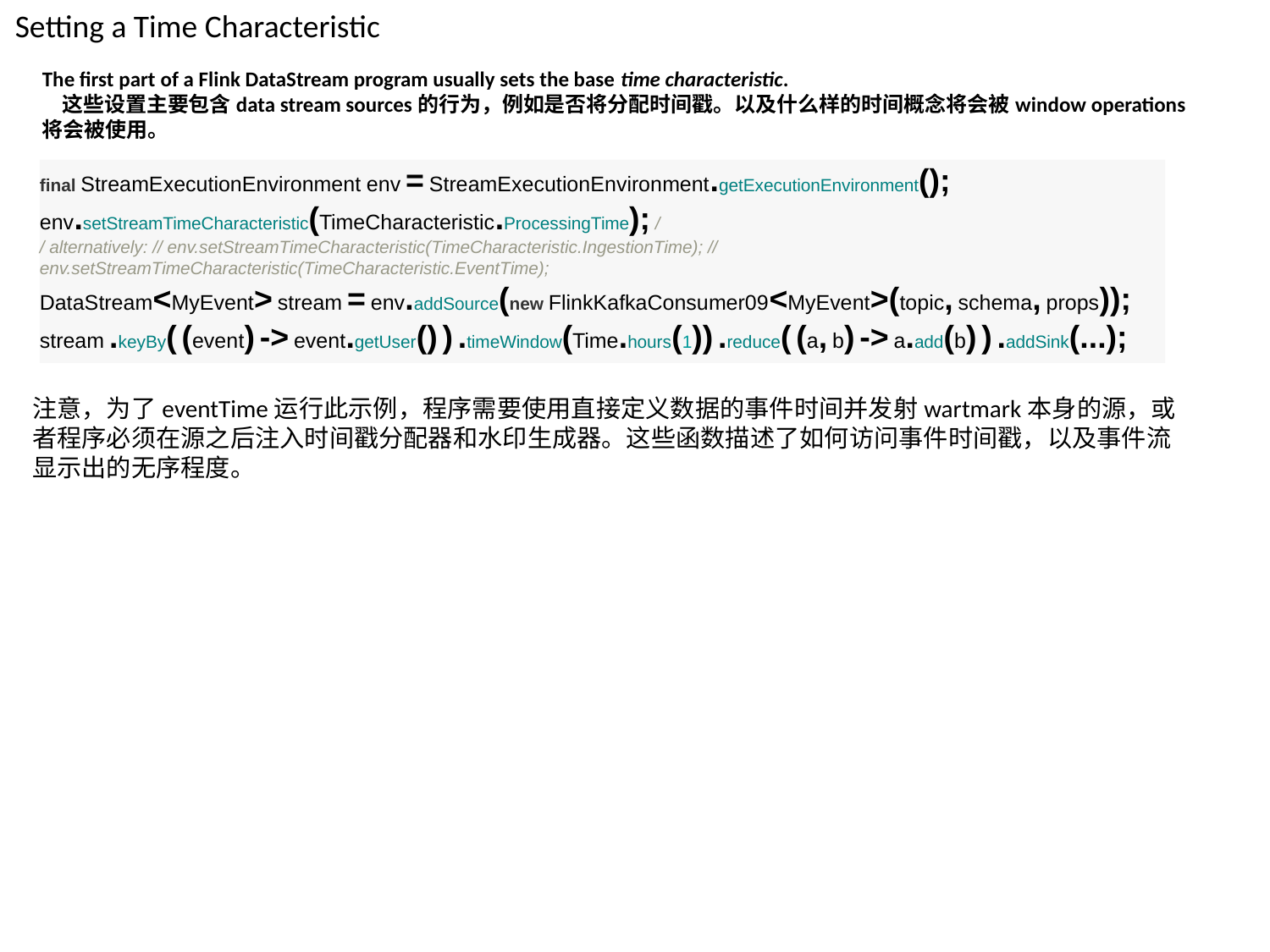

Setting a Time Characteristic
The first part of a Flink DataStream program usually sets the base time characteristic.
   这些设置主要包含data stream sources的行为，例如是否将分配时间戳。以及什么样的时间概念将会被window operations将会被使用。

final StreamExecutionEnvironment env = StreamExecutionEnvironment.getExecutionEnvironment();
env.setStreamTimeCharacteristic(TimeCharacteristic.ProcessingTime); /
/ alternatively: // env.setStreamTimeCharacteristic(TimeCharacteristic.IngestionTime); // env.setStreamTimeCharacteristic(TimeCharacteristic.EventTime);
DataStream<MyEvent> stream = env.addSource(new FlinkKafkaConsumer09<MyEvent>(topic, schema, props));
stream .keyBy( (event) -> event.getUser() ) .timeWindow(Time.hours(1)) .reduce( (a, b) -> a.add(b) ) .addSink(...);
注意，为了eventTime运行此示例，程序需要使用直接定义数据的事件时间并发射wartmark本身的源，或者程序必须在源之后注入时间戳分配器和水印生成器。这些函数描述了如何访问事件时间戳，以及事件流显示出的无序程度。